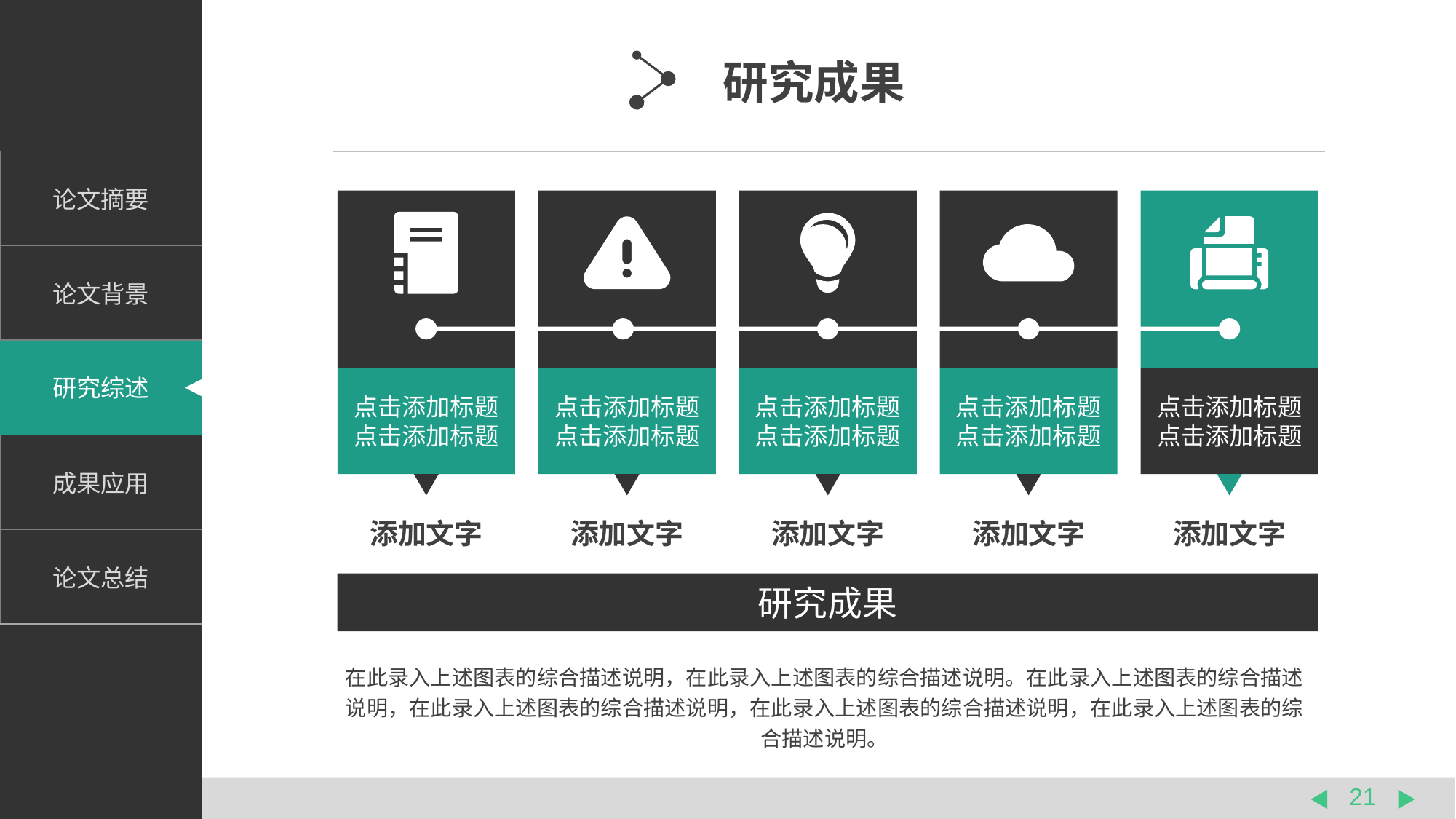

研究成果

点击添加标题
点击添加标题
点击添加标题
点击添加标题
点击添加标题
点击添加标题
点击添加标题
点击添加标题
点击添加标题
点击添加标题

添加文字
添加文字
添加文字
添加文字
添加文字
研究成果
在此录入上述图表的综合描述说明，在此录入上述图表的综合描述说明。在此录入上述图表的综合描述说明，在此录入上述图表的综合描述说明，在此录入上述图表的综合描述说明，在此录入上述图表的综合描述说明。